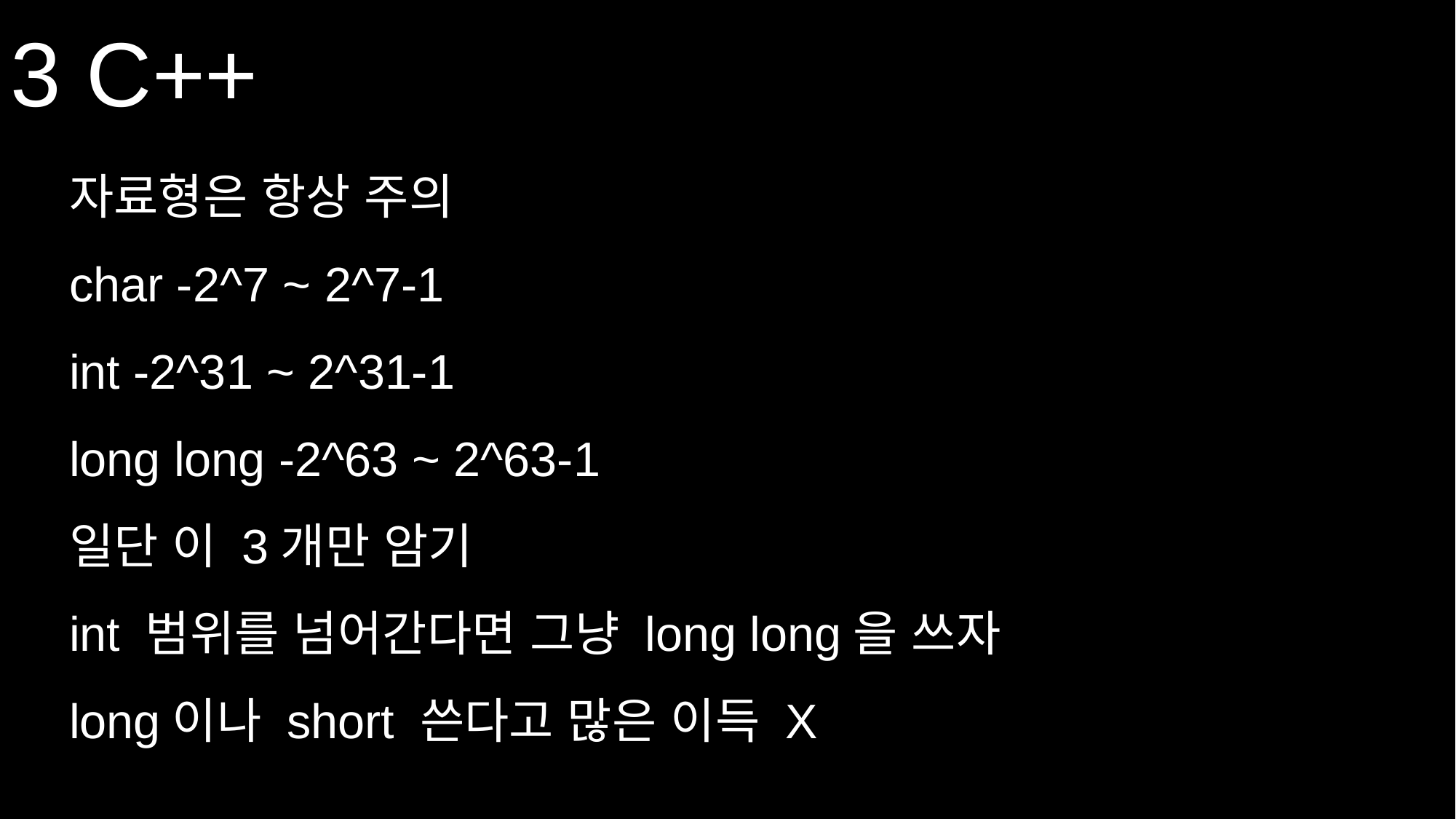

3 C++
자료형은 항상 주의
char -2^7 ~ 2^7-1
int -2^31 ~ 2^31-1
long long -2^63 ~ 2^63-1
일단 이 3개만 암기
int 범위를 넘어간다면 그냥 long long을 쓰자
long이나 short 쓴다고 많은 이득 X